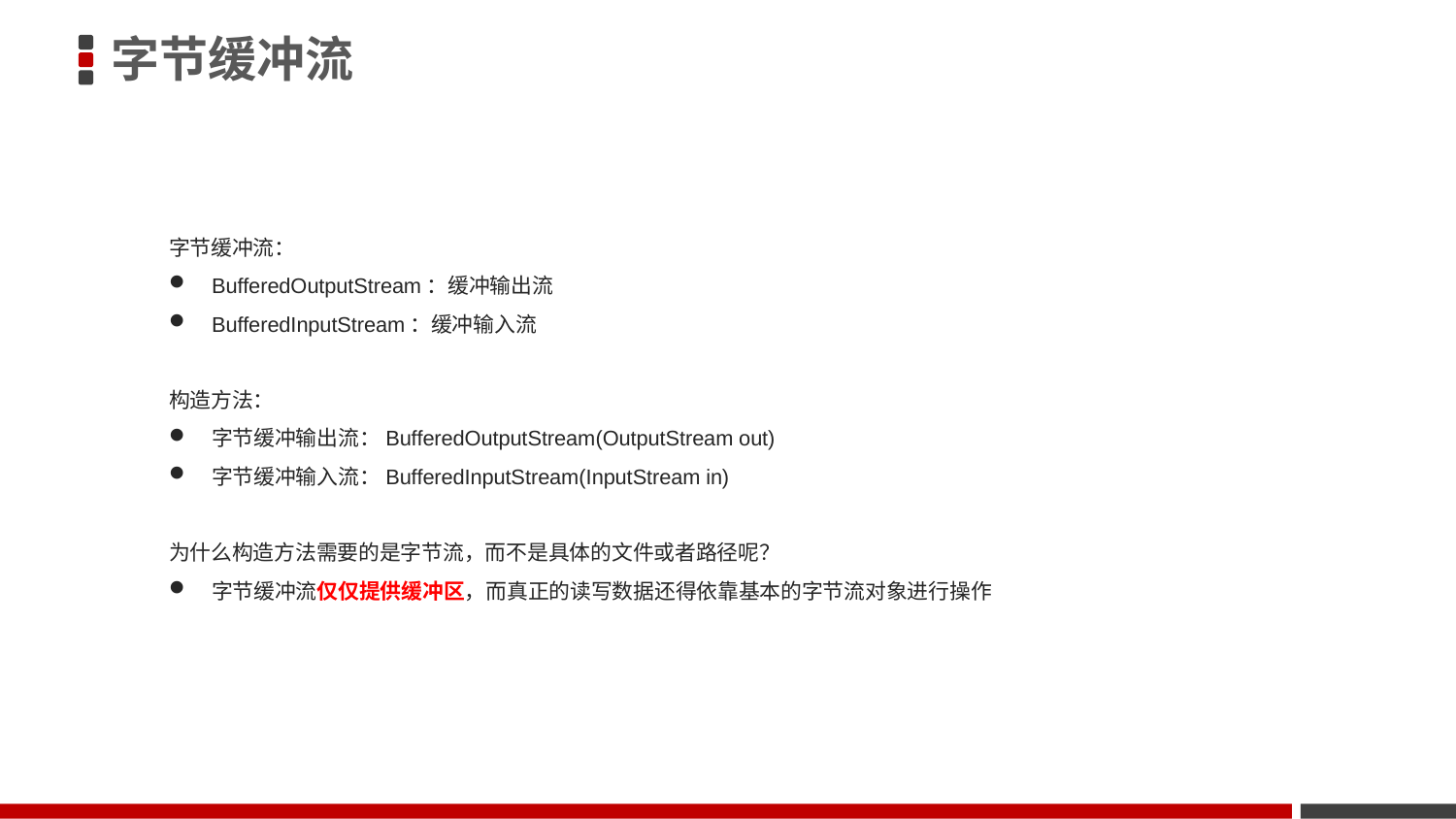

字节缓冲流
字节缓冲流：
BufferedOutputStream：缓冲输出流
BufferedInputStream：缓冲输入流

构造方法：
字节缓冲输出流：BufferedOutputStream​(OutputStream out)
字节缓冲输入流：BufferedInputStream​(InputStream in)

为什么构造方法需要的是字节流，而不是具体的文件或者路径呢？
字节缓冲流仅仅提供缓冲区，而真正的读写数据还得依靠基本的字节流对象进行操作